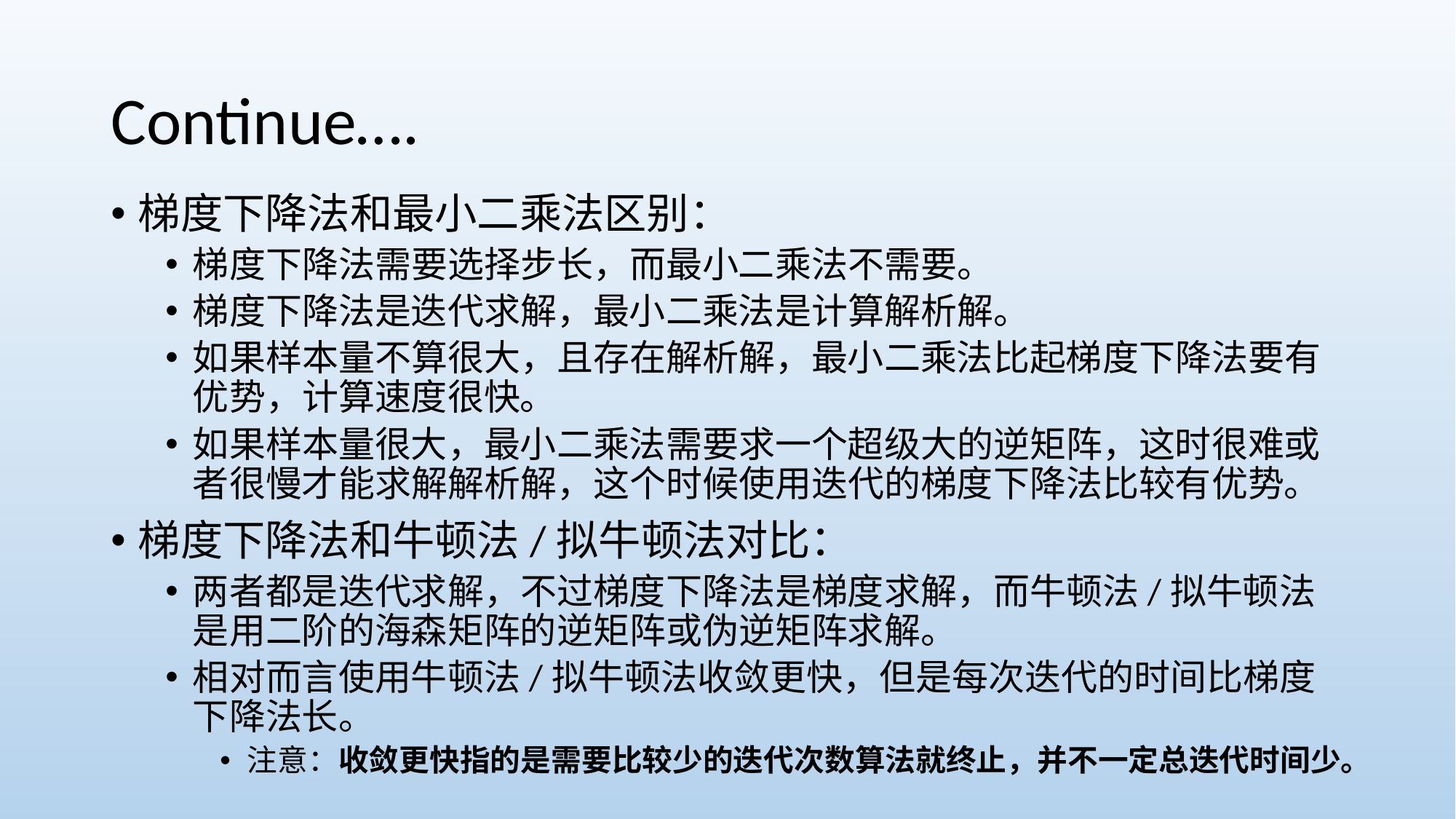

# Continue….
梯度下降法和最小二乘法区别：
梯度下降法需要选择步长，而最小二乘法不需要。
梯度下降法是迭代求解，最小二乘法是计算解析解。
如果样本量不算很大，且存在解析解，最小二乘法比起梯度下降法要有优势，计算速度很快。
如果样本量很大，最小二乘法需要求一个超级大的逆矩阵，这时很难或者很慢才能求解解析解，这个时候使用迭代的梯度下降法比较有优势。
梯度下降法和牛顿法/拟牛顿法对比：
两者都是迭代求解，不过梯度下降法是梯度求解，而牛顿法/拟牛顿法是用二阶的海森矩阵的逆矩阵或伪逆矩阵求解。
相对而言使用牛顿法/拟牛顿法收敛更快，但是每次迭代的时间比梯度下降法长。
注意：收敛更快指的是需要比较少的迭代次数算法就终止，并不一定总迭代时间少。